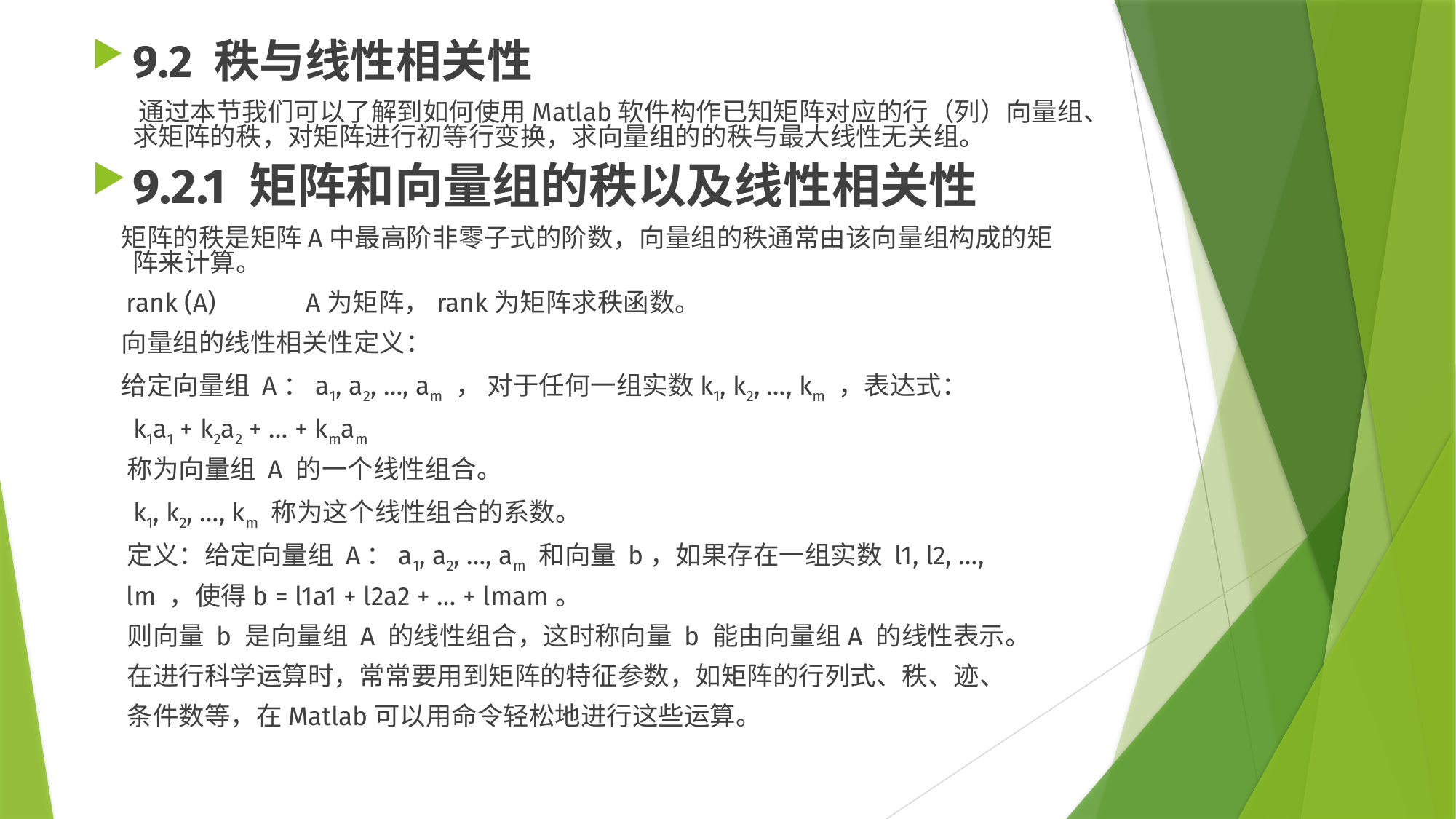

9.2 秩与线性相关性
       通过本节我们可以了解到如何使用Matlab软件构作已知矩阵对应的行（列）向量组、求矩阵的秩，对矩阵进行初等行变换，求向量组的的秩与最大线性无关组。
9.2.1 矩阵和向量组的秩以及线性相关性
    矩阵的秩是矩阵A中最高阶非零子式的阶数，向量组的秩通常由该向量组构成的矩     阵来计算。
     rank (A)             A为矩阵，rank为矩阵求秩函数。
    向量组的线性相关性定义：
    给定向量组 A：a1, a2, …, am ， 对于任何一组实数k1, k2, …, km ，表达式：
      k1a1 + k2a2 + … + kmam
     称为向量组 A 的一个线性组合。
      k1, k2, …, km 称为这个线性组合的系数。
     定义：给定向量组 A：a1, a2, …, am 和向量 b，如果存在一组实数 l1, l2, …,
     lm ，使得b = l1a1 + l2a2 + … + lmam。
     则向量 b 是向量组 A 的线性组合，这时称向量 b 能由向量组A 的线性表示。
     在进行科学运算时，常常要用到矩阵的特征参数，如矩阵的行列式、秩、迹、
     条件数等，在Matlab可以用命令轻松地进行这些运算。